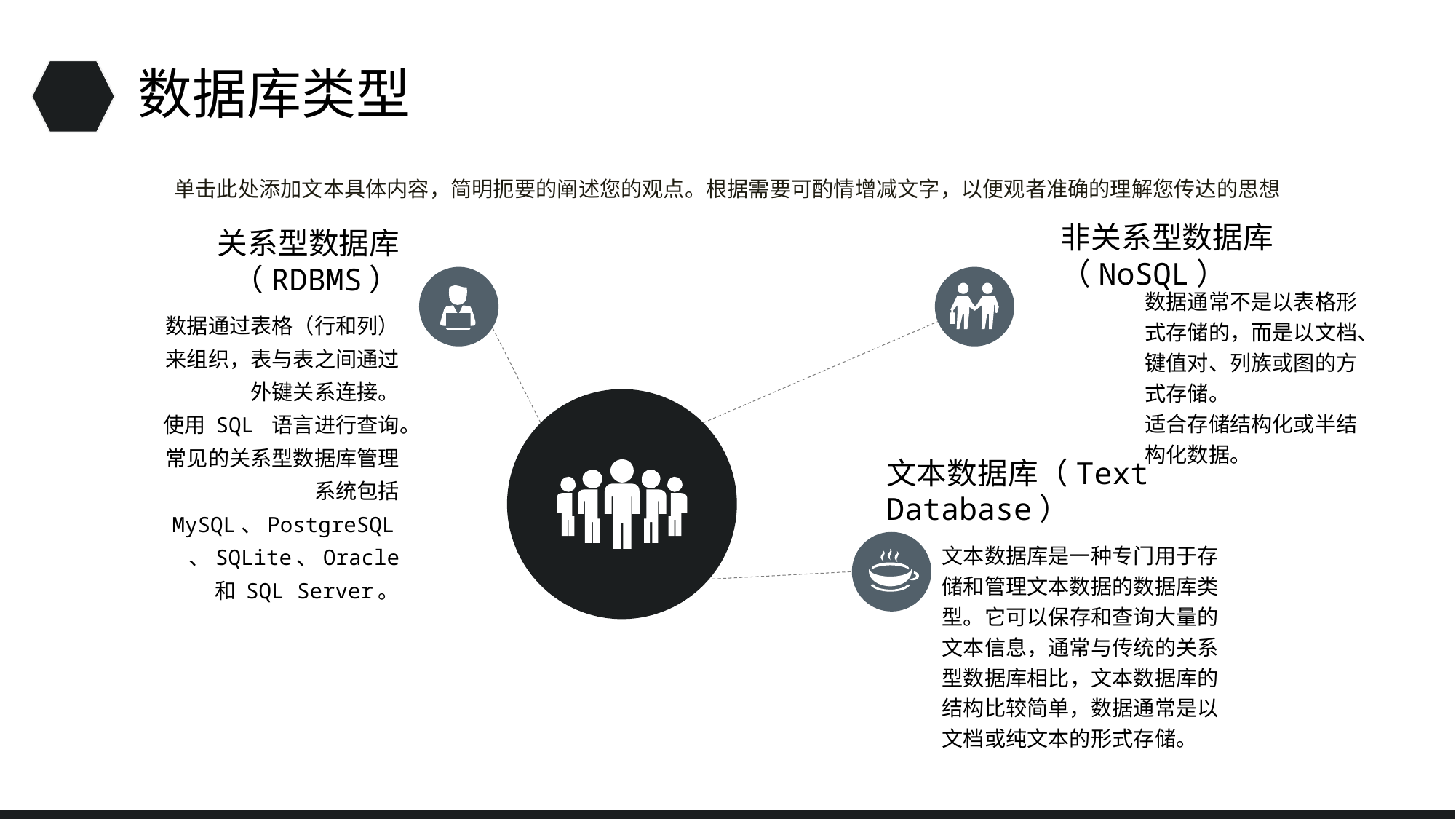

数据库类型
单击此处添加文本具体内容，简明扼要的阐述您的观点。根据需要可酌情增减文字，以便观者准确的理解您传达的思想
非关系型数据库（NoSQL）

数据通常不是以表格形式存储的，而是以文档、键值对、列族或图的方式存储。
适合存储结构化或半结构化数据。

关系型数据库（RDBMS）

数据通过表格（行和列）来组织，表与表之间通过外键关系连接。
使用 SQL 语言进行查询。
常见的关系型数据库管理系统包括 MySQL、PostgreSQL、SQLite、Oracle 和 SQL Server。

文本数据库（Text Database）

文本数据库是一种专门用于存储和管理文本数据的数据库类型。它可以保存和查询大量的文本信息，通常与传统的关系型数据库相比，文本数据库的结构比较简单，数据通常是以文档或纯文本的形式存储。